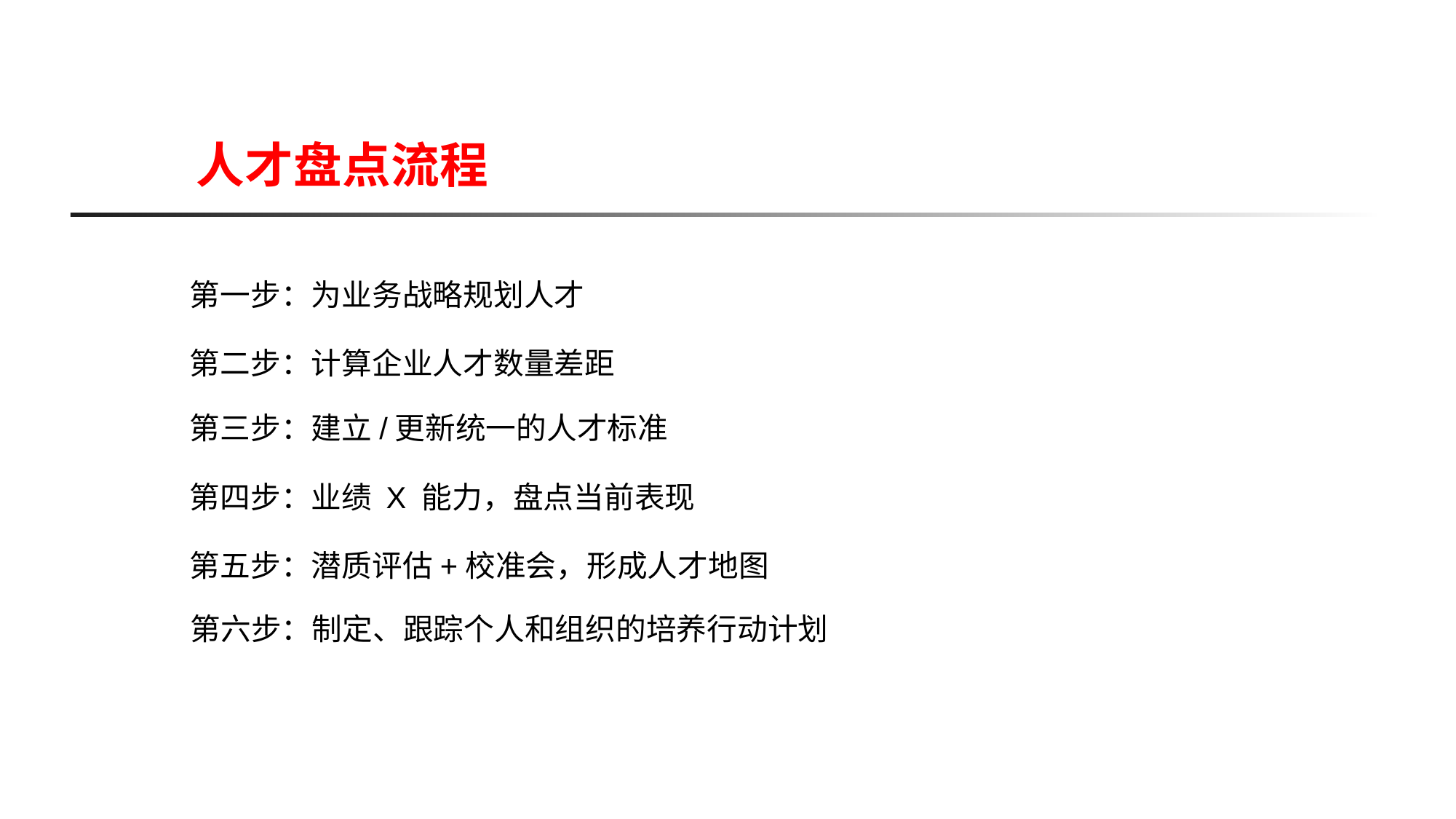

# 人才盘点流程
第一步：为业务战略规划人才
第二步：计算企业人才数量差距
第三步：建立/更新统一的人才标准
第四步：业绩 X 能力，盘点当前表现
第五步：潜质评估+校准会，形成人才地图
第六步：制定、跟踪个人和组织的培养行动计划

20